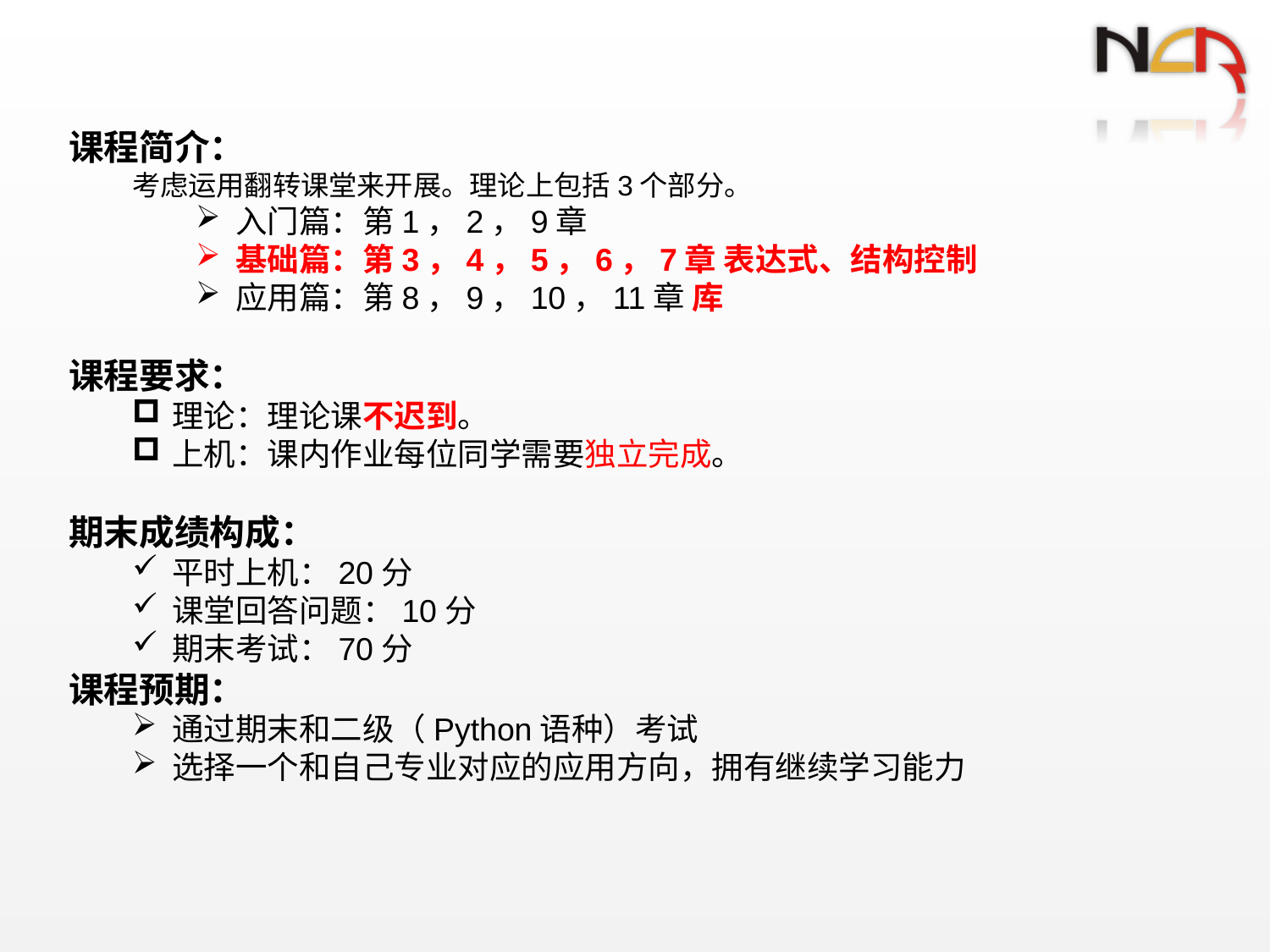

课程简介：
考虑运用翻转课堂来开展。理论上包括3个部分。
入门篇：第1，2，9章
基础篇：第3，4，5，6，7章 表达式、结构控制
应用篇：第8，9，10，11章 库

课程要求：
理论：理论课不迟到。
上机：课内作业每位同学需要独立完成。

期末成绩构成：
平时上机：20分
课堂回答问题：10分
期末考试：70分
课程预期：
通过期末和二级（Python语种）考试
选择一个和自己专业对应的应用方向，拥有继续学习能力